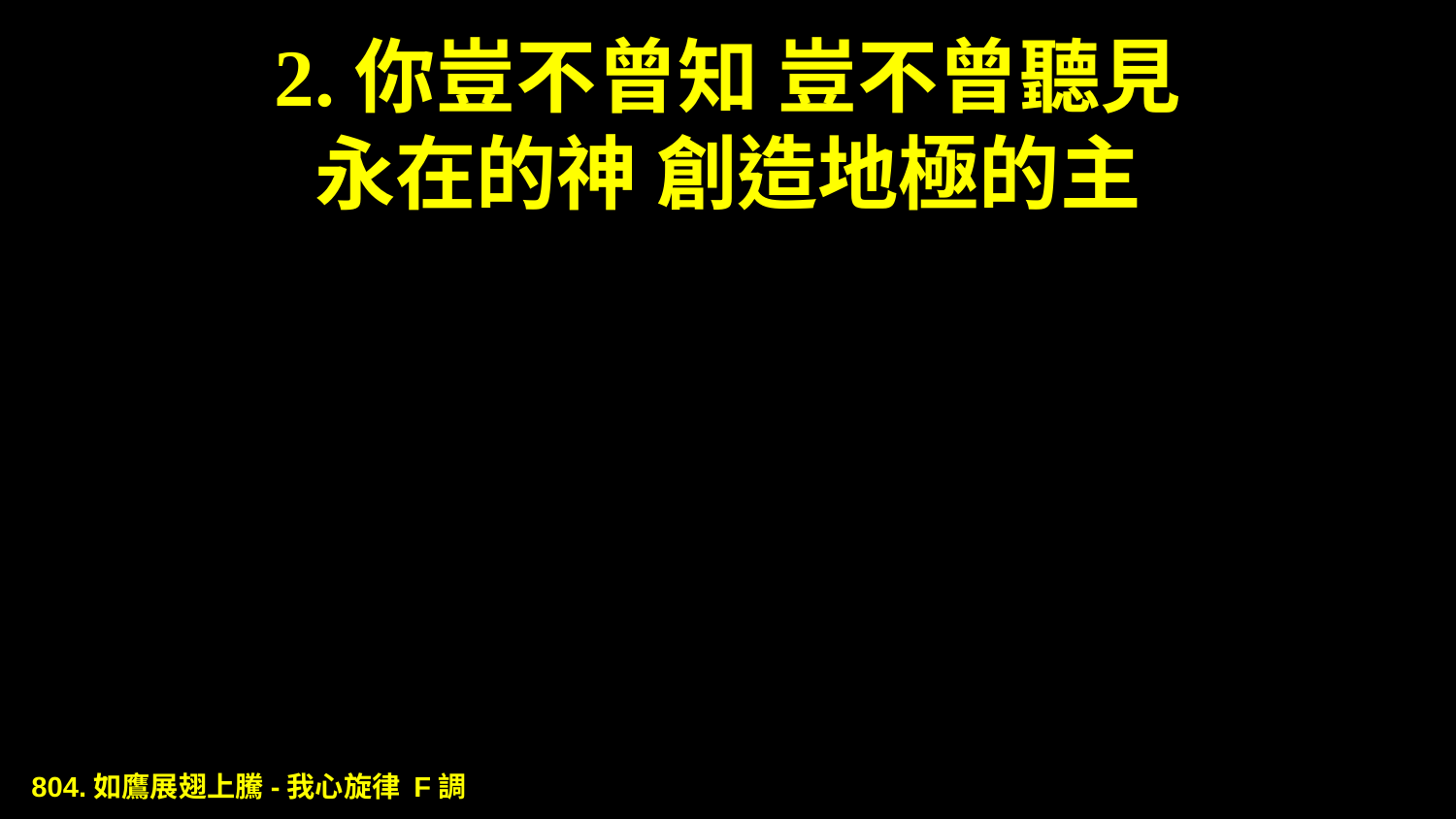

# 2.你豈不曾知 豈不曾聽見 永在的神 創造地極的主
804.如鷹展翅上騰-我心旋律 F調